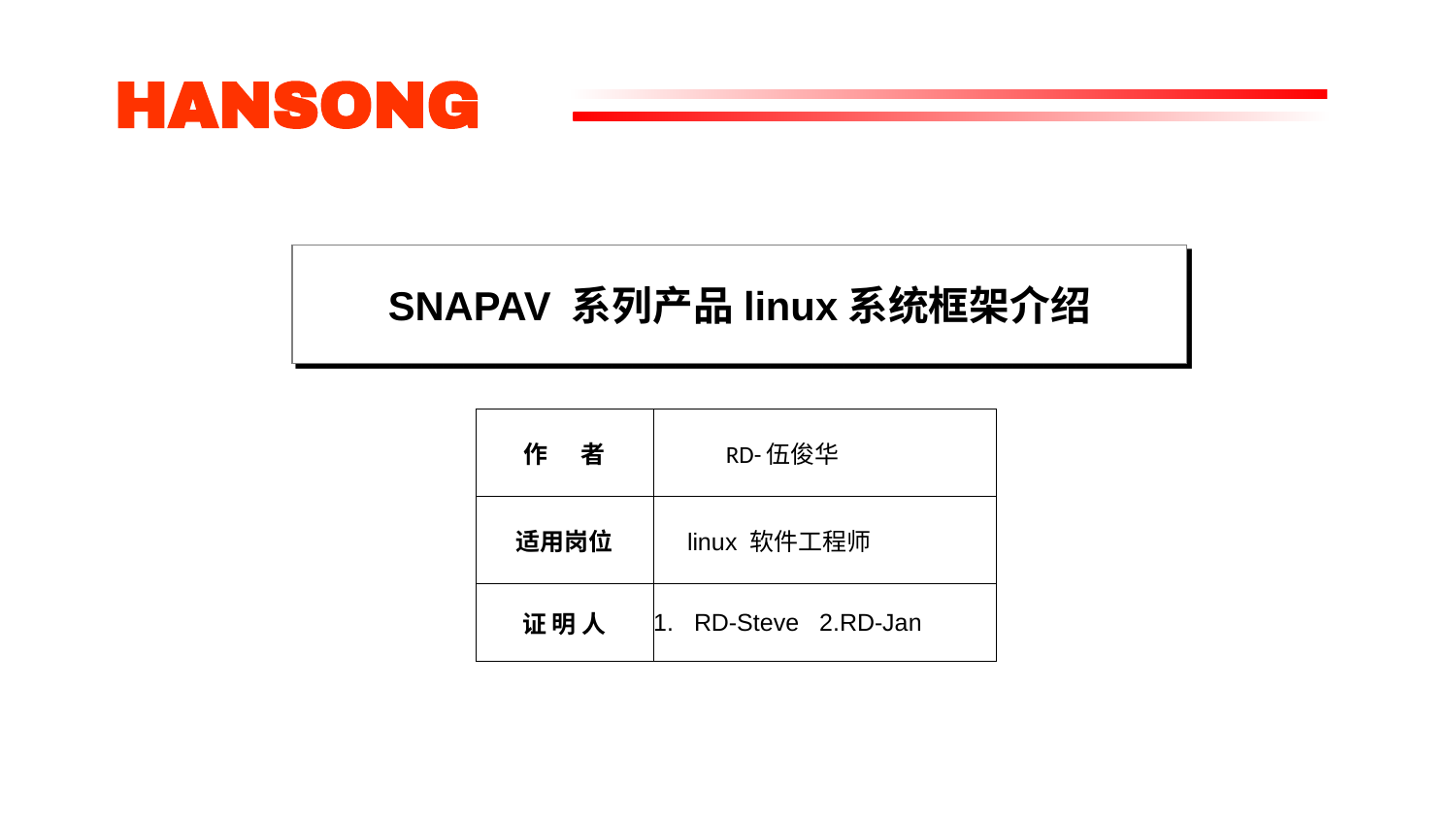

HANSONG

SNAPAV 系列产品linux系统框架介绍
| 作 者 | RD-伍俊华 |
| --- | --- |
| 适用岗位 | linux 软件工程师 |
| 证 明 人 | 1. RD-Steve 2.RD-Jan |